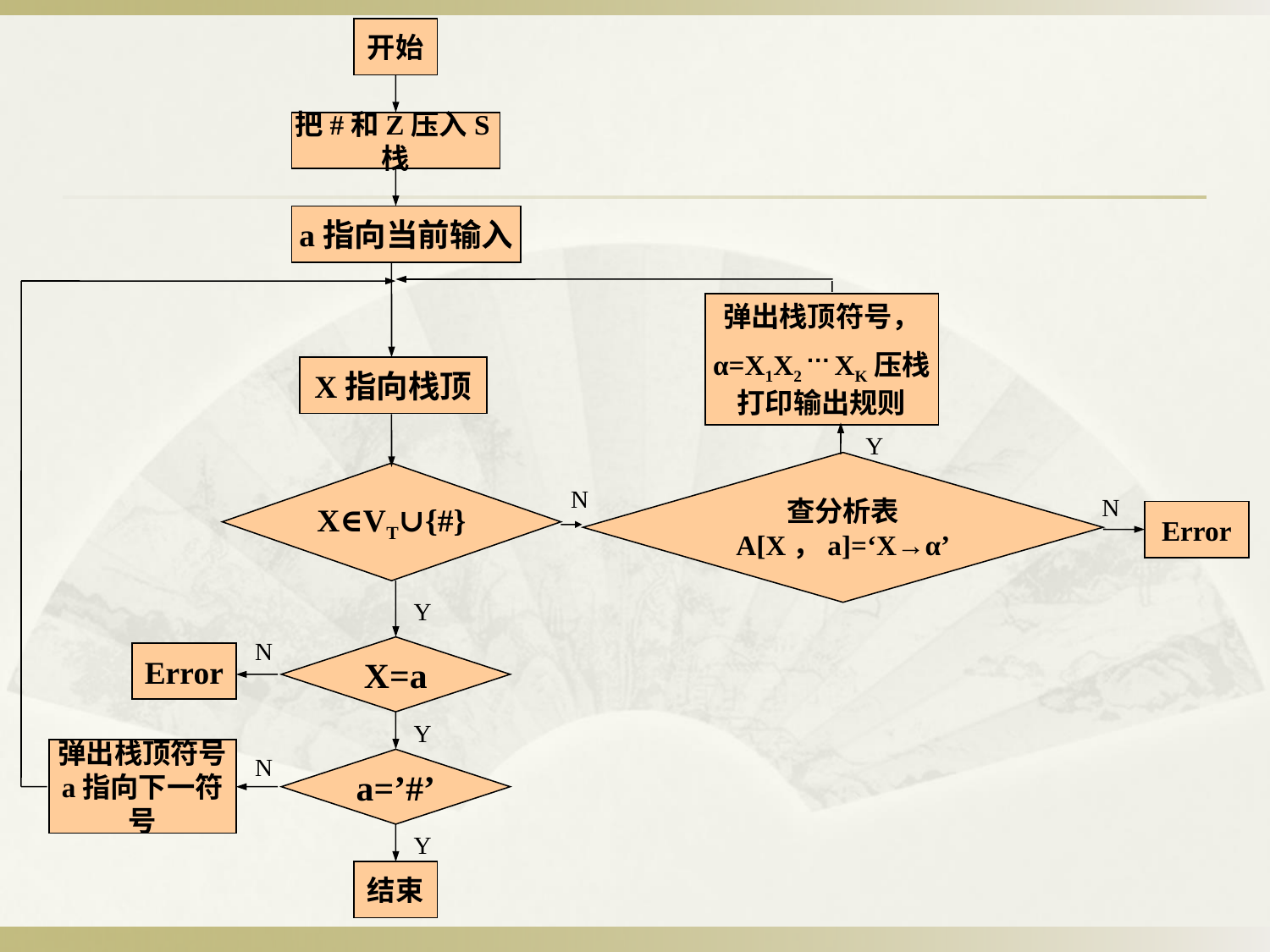

开始

把#和Z压入S栈

a指向当前输入

弹出栈顶符号，
α=X1X2 … XK压栈
打印输出规则
X指向栈顶

Y

查分析表
A[X，a]=‘X→α’
X∈VT∪{#}
N
N
Error

Y
N
X=a
Error

Y

N
弹出栈顶符号
a指向下一符号
a=’#’

Y

结束